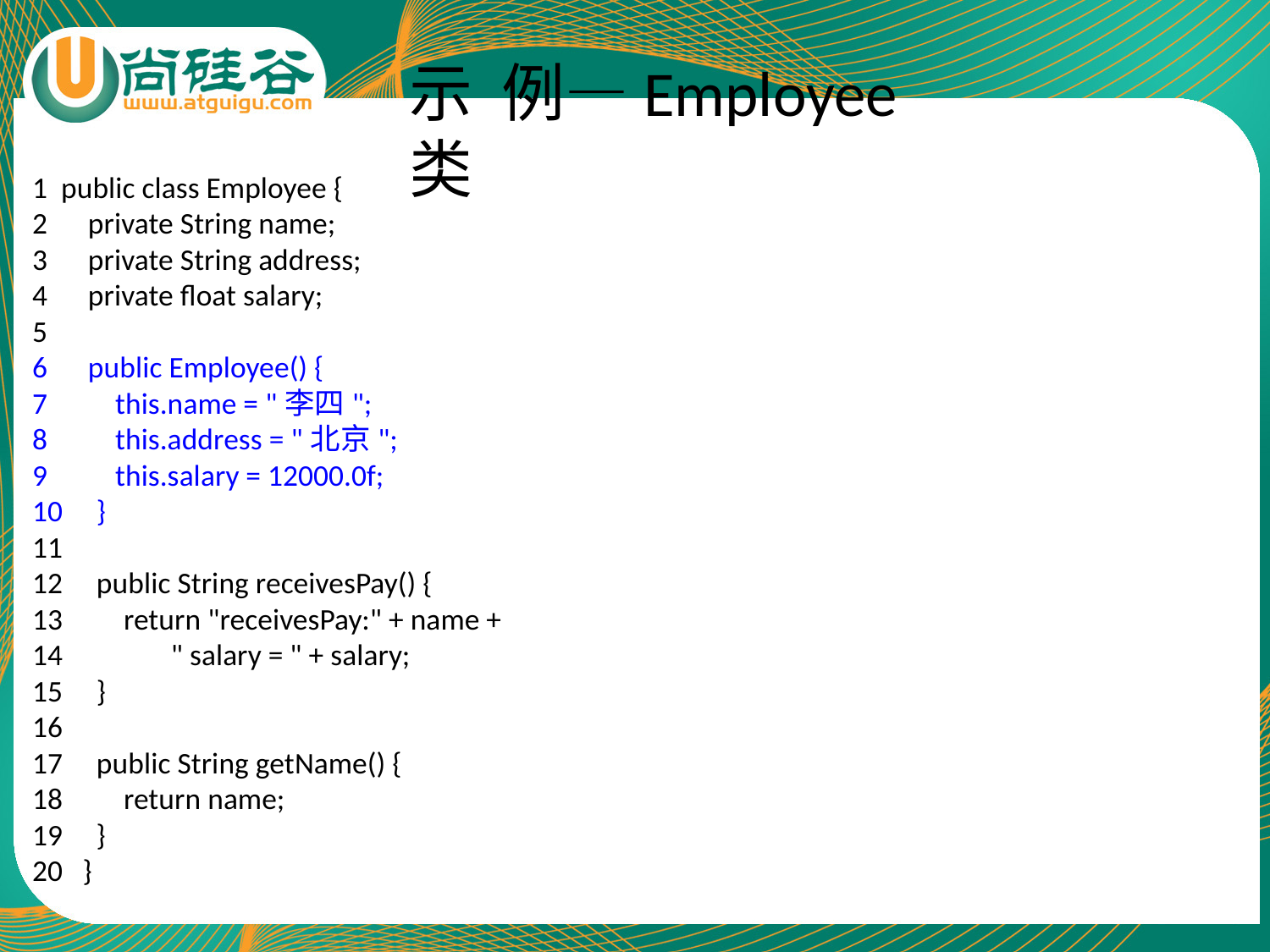

# 示  例—Employee类
1  public class Employee {
2      private String name;
3      private String address;
4      private float salary;
5
6      public Employee() {
7          this.name = "李四";
8          this.address = "北京";
9          this.salary = 12000.0f;
10     }
11
12     public String receivesPay() {
13         return "receivesPay:" + name +
14                " salary = " + salary;
15     }
16
17     public String getName() {
18         return name;
  }
}